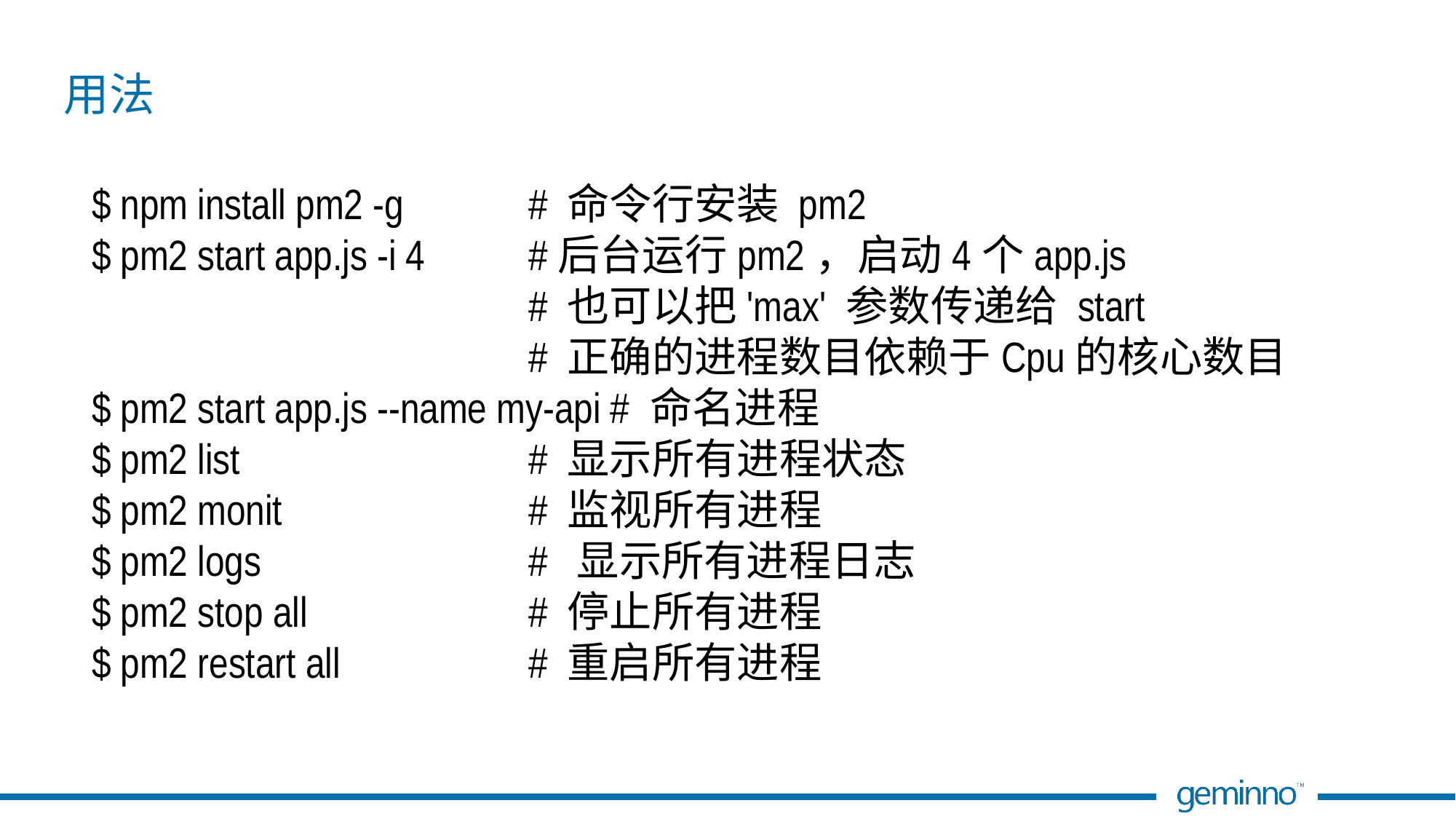

# 用法
$ npm install pm2 -g     	# 命令行安装 pm2
$ pm2 start app.js -i 4 	#后台运行pm2，启动4个app.js
                                		# 也可以把'max' 参数传递给 start
                                		# 正确的进程数目依赖于Cpu的核心数目
$ pm2 start app.js --name my-api # 命名进程
$ pm2 list               		# 显示所有进程状态
$ pm2 monit             		# 监视所有进程
$ pm2 logs               		#  显示所有进程日志
$ pm2 stop all           		# 停止所有进程
$ pm2 restart all       		# 重启所有进程